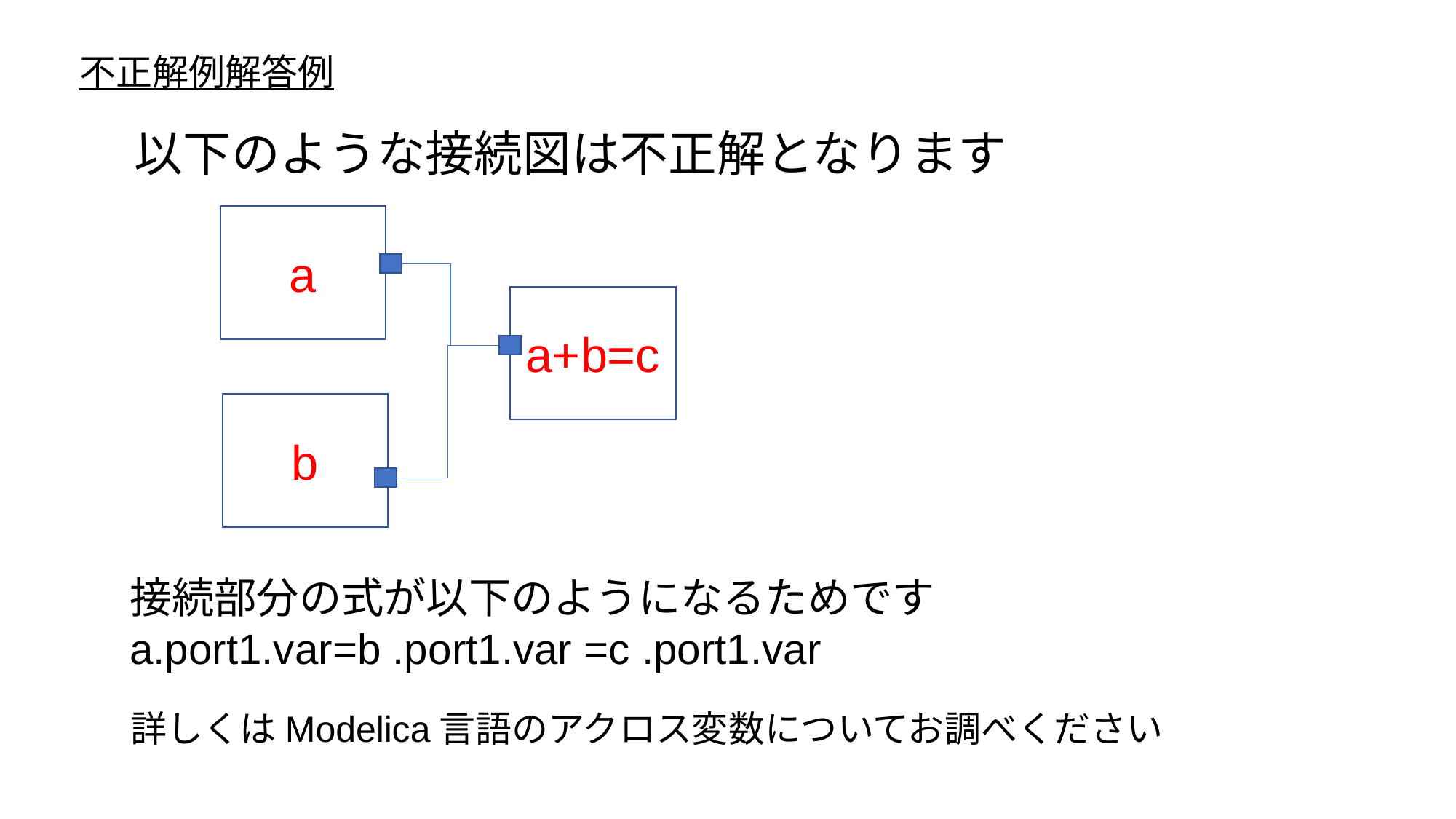

不正解例解答例
以下のような接続図は不正解となります
a

a+b=c

b

接続部分の式が以下のようになるためです
a.port1.var=b .port1.var =c .port1.var
詳しくはModelica言語のアクロス変数についてお調べください